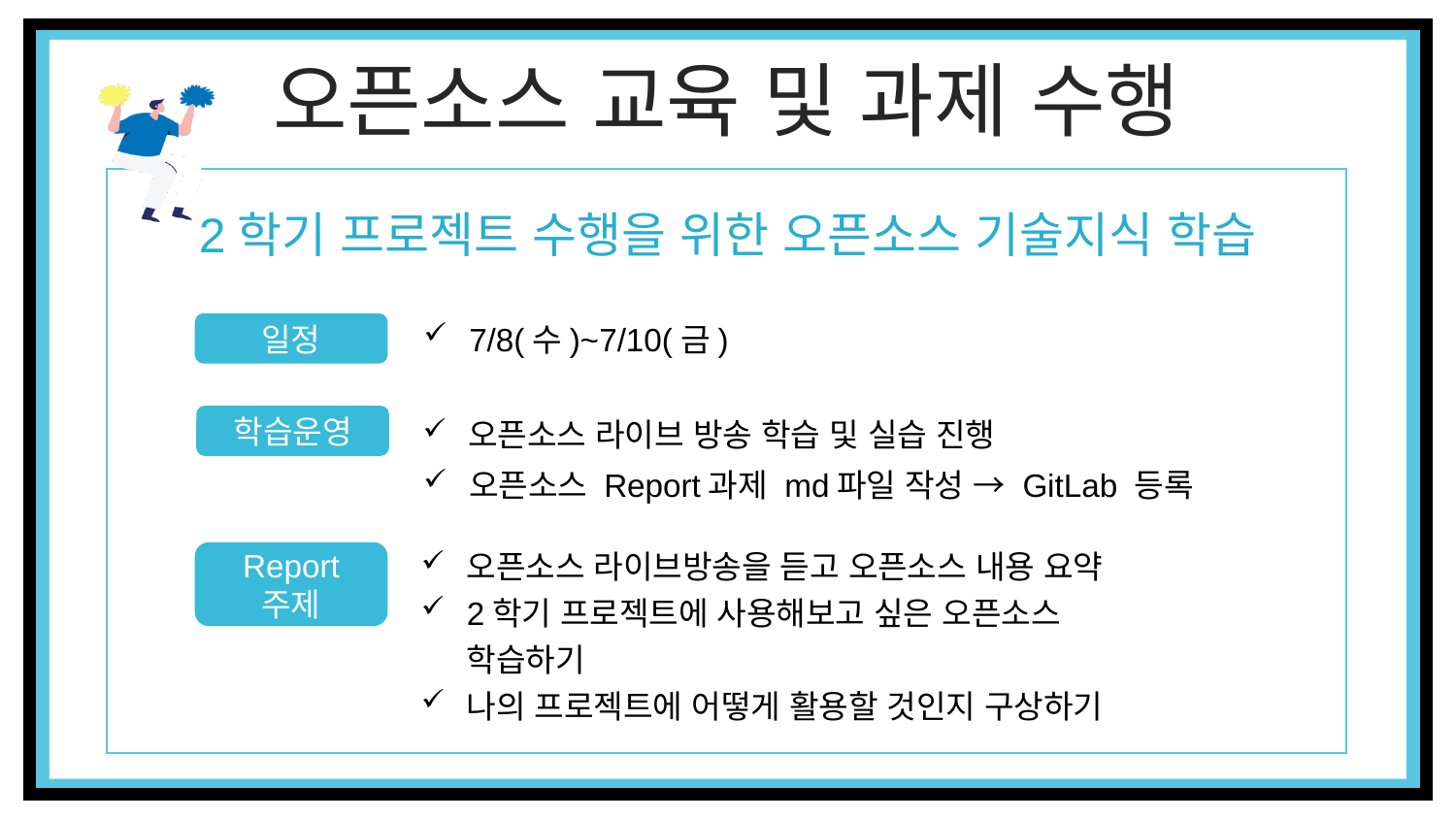

오픈소스 교육 및 과제 수행
2학기 프로젝트 수행을 위한 오픈소스 기술지식 학습
일정
7/8(수)~7/10(금)
학습운영
오픈소스 라이브 방송 학습 및 실습 진행
오픈소스 Report과제 md파일 작성 → GitLab 등록
오픈소스 라이브방송을 듣고 오픈소스 내용 요약
2학기 프로젝트에 사용해보고 싶은 오픈소스 학습하기
나의 프로젝트에 어떻게 활용할 것인지 구상하기
 Report
주제